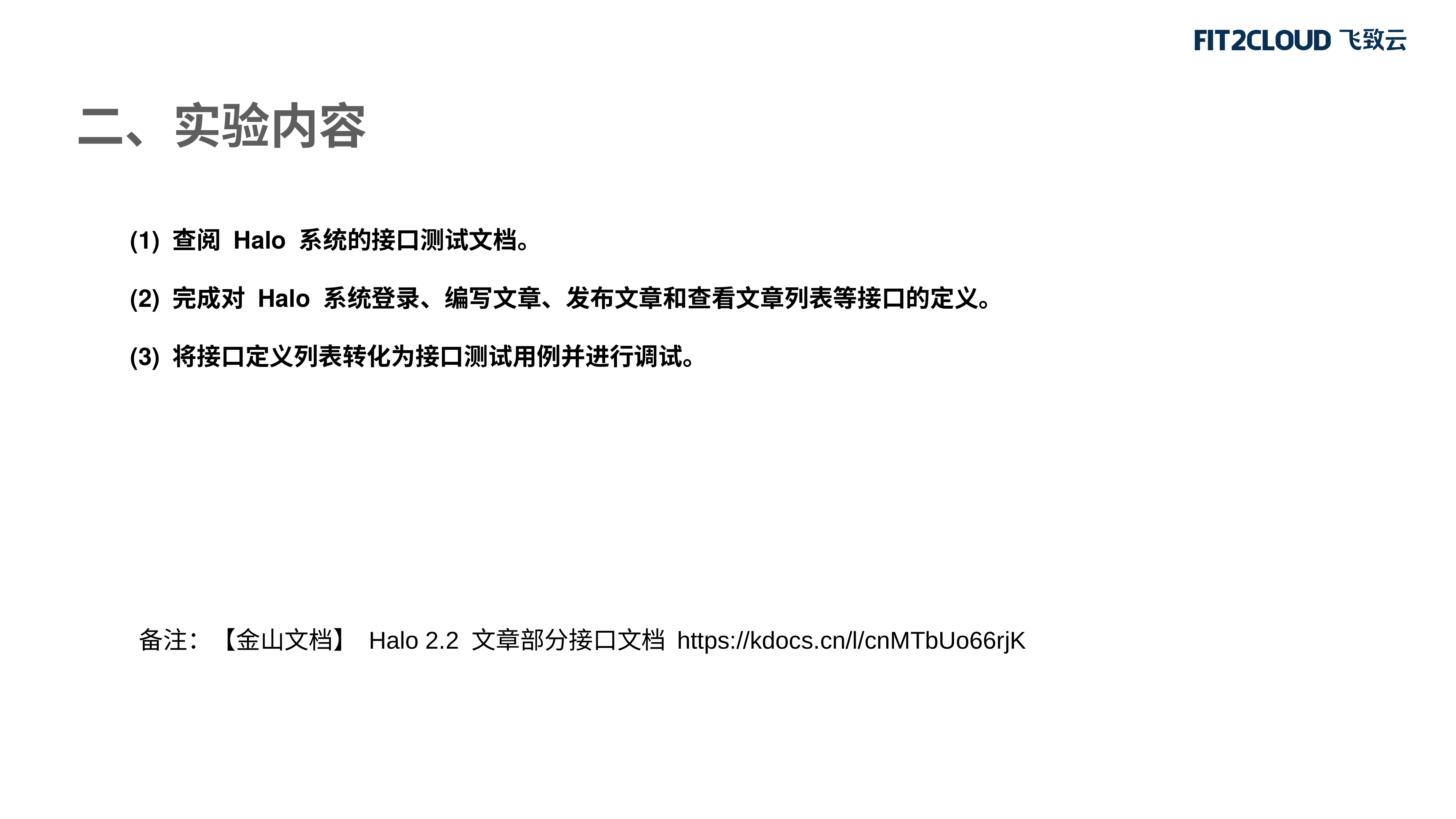

二、实验内容
(1) 查阅 Halo 系统的接口测试文档。

(2) 完成对 Halo 系统登录、编写文章、发布文章和查看文章列表等接口的定义。

(3) 将接口定义列表转化为接口测试用例并进行调试。
备注：【金山文档】 Halo 2.2 文章部分接口文档 https://kdocs.cn/l/cnMTbUo66rjK